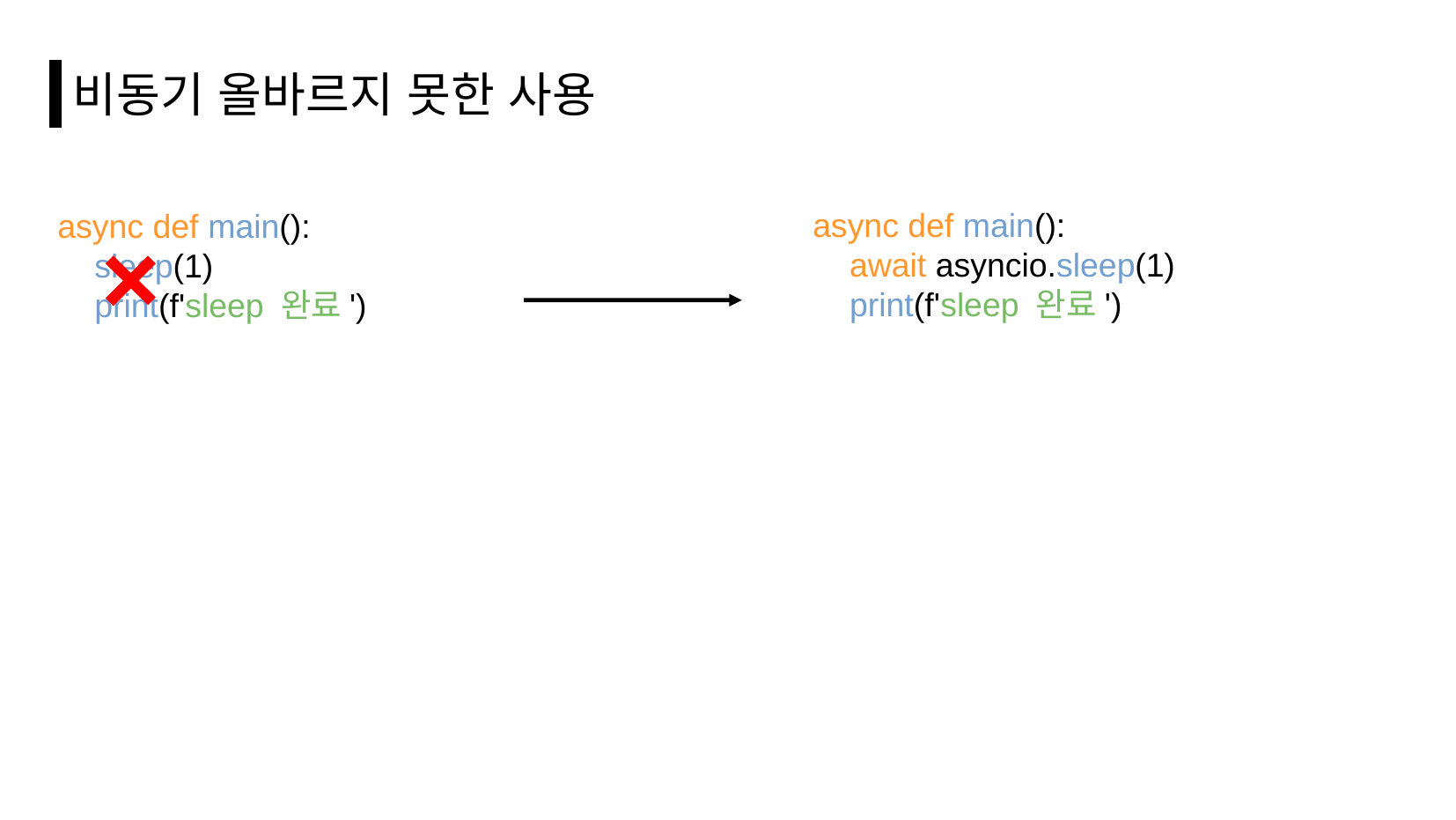

# 비동기 올바르지 못한 사용

async def main():
    await asyncio.sleep(1)
    print(f'sleep 완료')
async def main():
    sleep(1)
    print(f'sleep 완료')